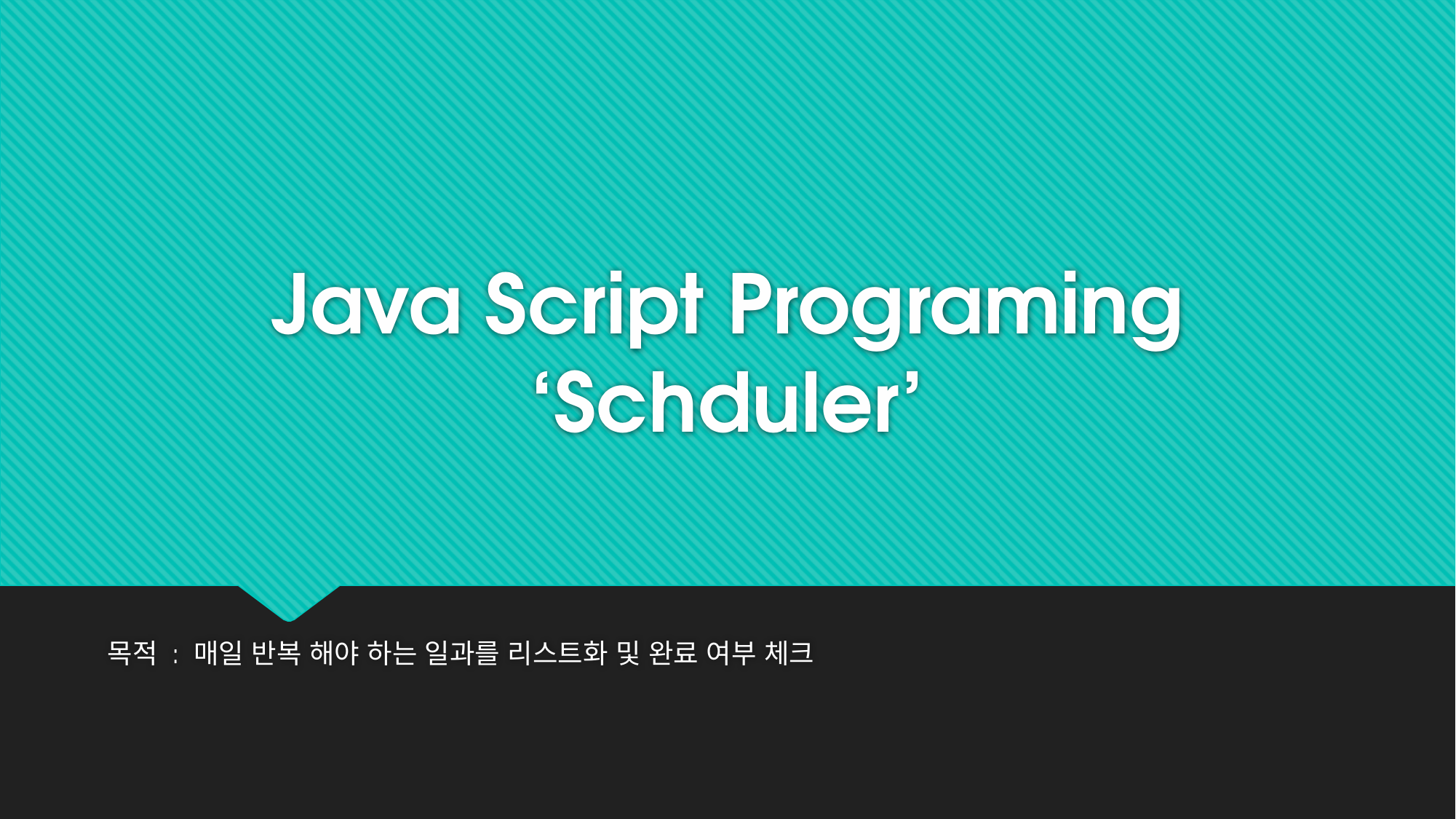

# Java Script Programing ‘Schduler’
목적 : 매일 반복 해야 하는 일과를 리스트화 및 완료 여부 체크